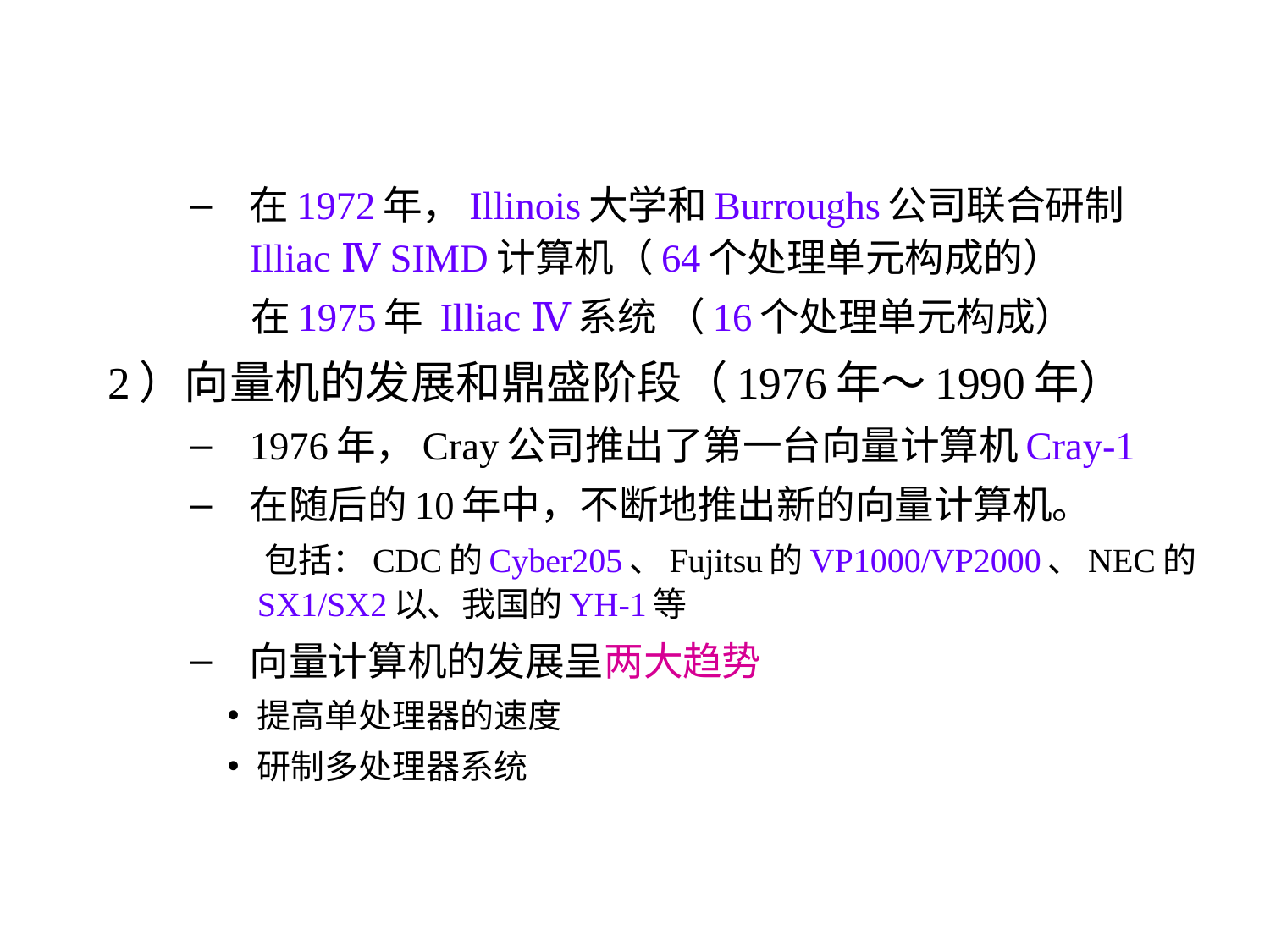

在1972年，Illinois大学和Burroughs公司联合研制Illiac Ⅳ SIMD计算机（64个处理单元构成的）
      在1975年 Illiac Ⅳ系统 （16个处理单元构成）
2）向量机的发展和鼎盛阶段（1976年～1990年）
1976年，Cray公司推出了第一台向量计算机Cray-1
在随后的10年中，不断地推出新的向量计算机。
    包括：CDC的Cyber205、Fujitsu的VP1000/VP2000、NEC的SX1/SX2以、我国的YH-1等
向量计算机的发展呈两大趋势
提高单处理器的速度
研制多处理器系统